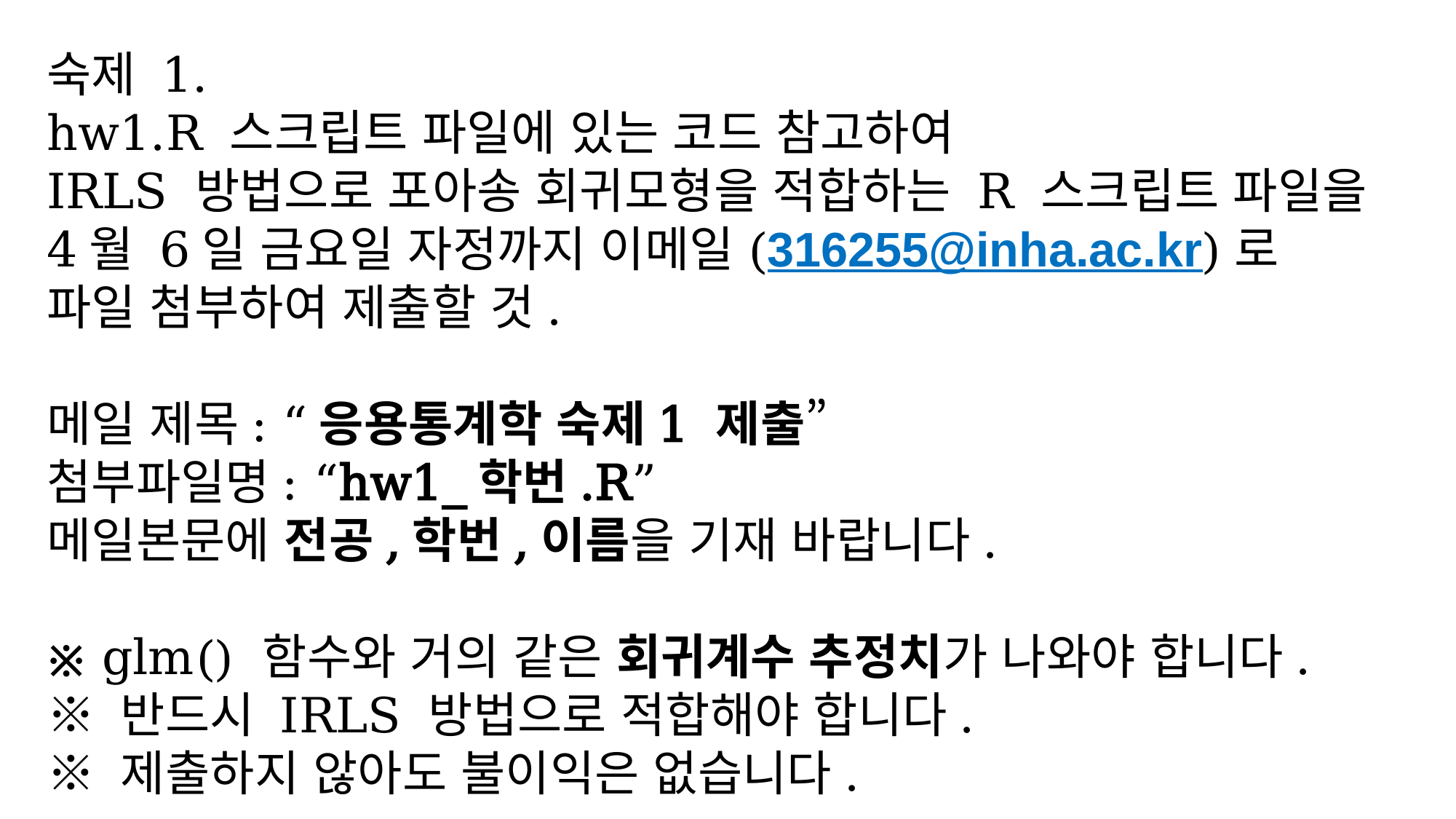

숙제 1.
hw1.R 스크립트 파일에 있는 코드 참고하여
IRLS 방법으로 포아송 회귀모형을 적합하는 R 스크립트 파일을
4월 6일 금요일 자정까지 이메일(316255@inha.ac.kr)로
파일 첨부하여 제출할 것.

메일 제목: “응용통계학 숙제1 제출”
첨부파일명: “hw1_학번.R”
메일본문에 전공,학번,이름을 기재 바랍니다.

※ glm() 함수와 거의 같은 회귀계수 추정치가 나와야 합니다.
※ 반드시 IRLS 방법으로 적합해야 합니다.
※ 제출하지 않아도 불이익은 없습니다.